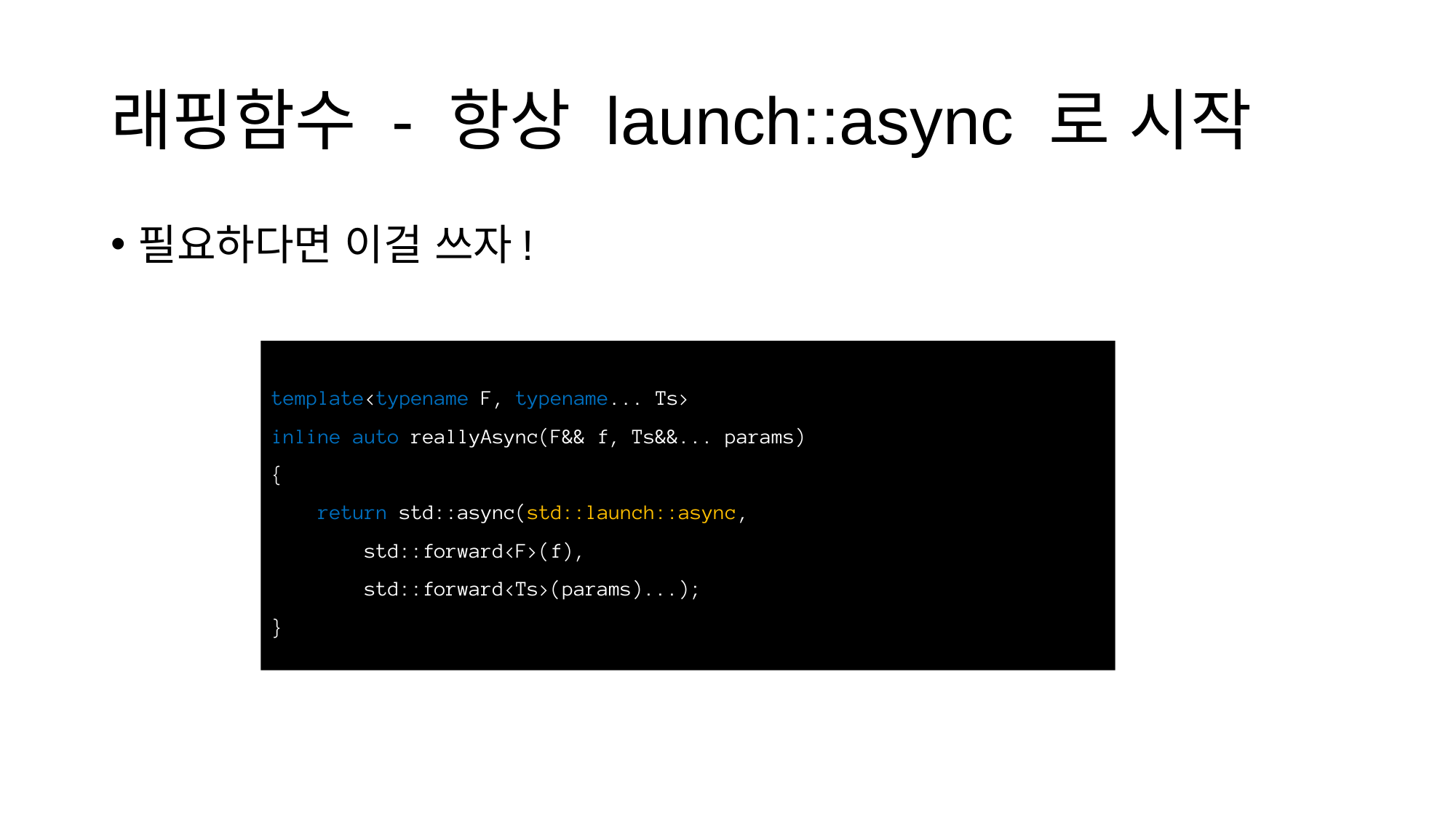

# 래핑함수 - 항상 launch::async 로 시작
필요하다면 이걸 쓰자!

template<typename F, typename... Ts>
inline auto reallyAsync(F&& f, Ts&&... params)
{
    return std::async(std::launch::async,
        std::forward<F>(f),
        std::forward<Ts>(params)...);
}